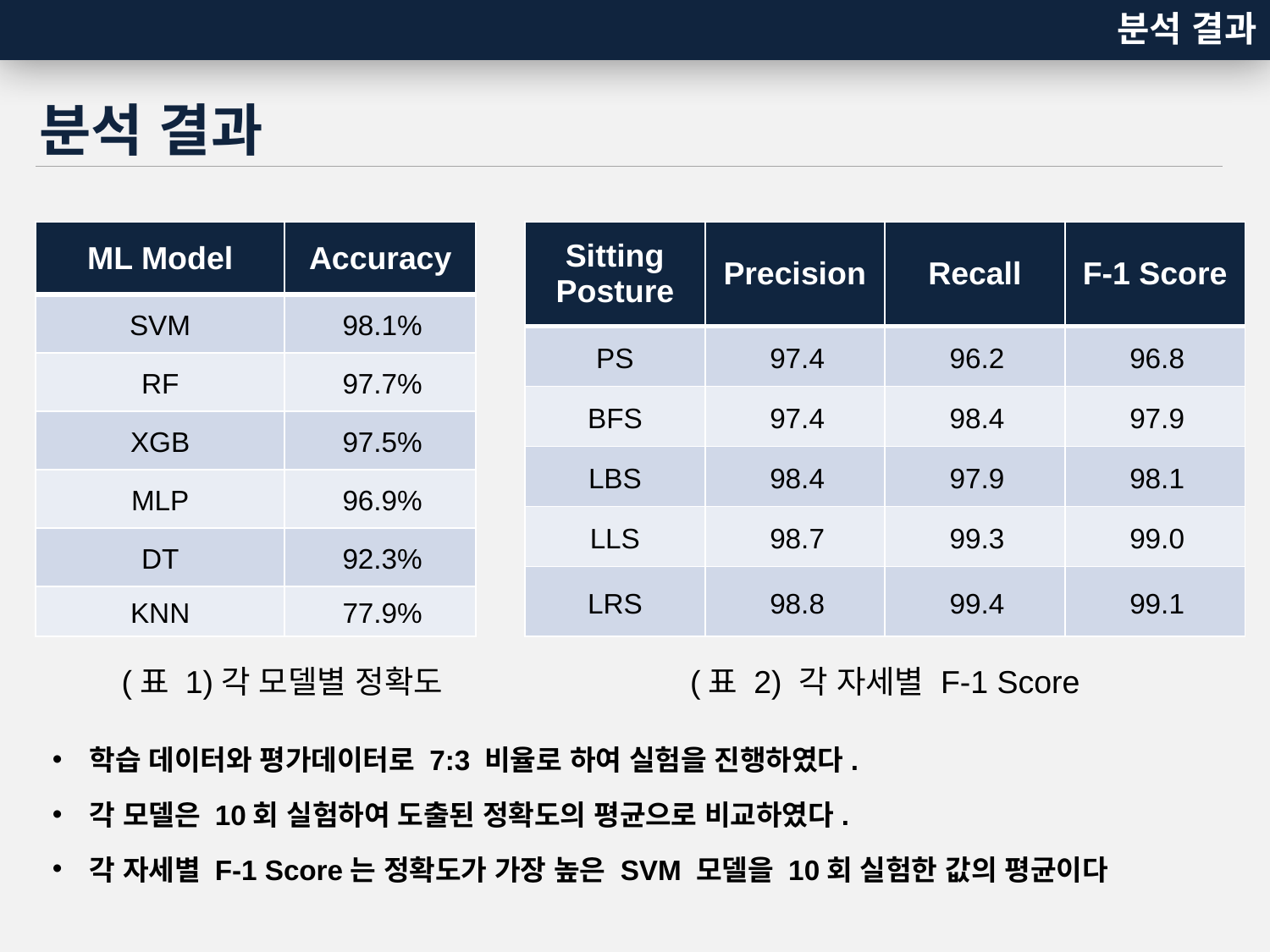

분석 결과
분석 결과
| ML Model | Accuracy |
| --- | --- |
| SVM | 98.1% |
| RF | 97.7% |
| XGB | 97.5% |
| MLP | 96.9% |
| DT | 92.3% |
| KNN | 77.9% |
| Sitting Posture | Precision | Recall | F-1 Score |
| --- | --- | --- | --- |
| PS | 97.4 | 96.2 | 96.8 |
| BFS | 97.4 | 98.4 | 97.9 |
| LBS | 98.4 | 97.9 | 98.1 |
| LLS | 98.7 | 99.3 | 99.0 |
| LRS | 98.8 | 99.4 | 99.1 |
(표 2) 각 자세별 F-1 Score
(표 1)각 모델별 정확도
학습 데이터와 평가데이터로 7:3 비율로 하여 실험을 진행하였다.
각 모델은 10회 실험하여 도출된 정확도의 평균으로 비교하였다.
각 자세별 F-1 Score는 정확도가 가장 높은 SVM 모델을 10회 실험한 값의 평균이다